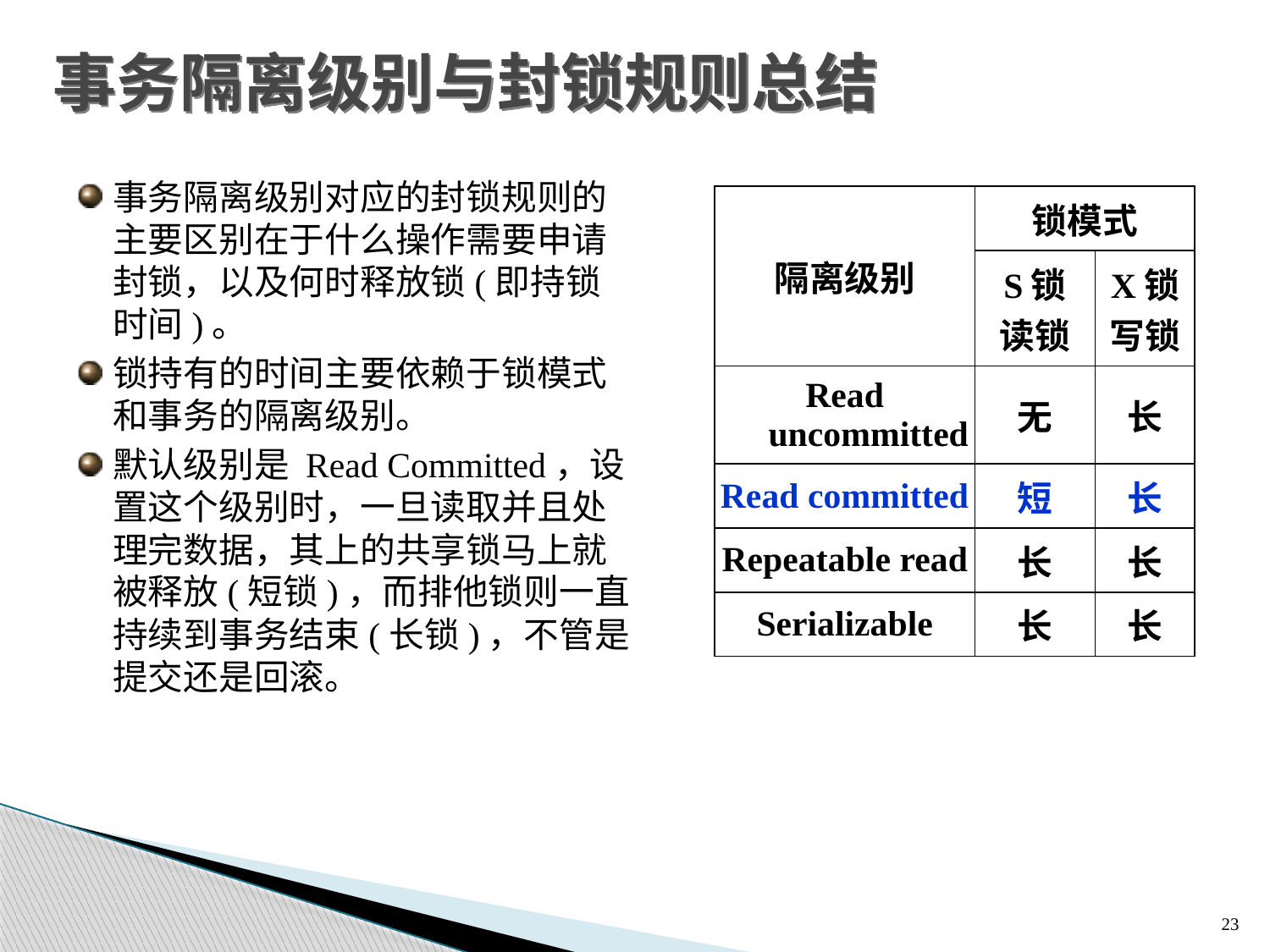

# 事务隔离级别与封锁规则总结
事务隔离级别对应的封锁规则的主要区别在于什么操作需要申请封锁，以及何时释放锁(即持锁时间)。
锁持有的时间主要依赖于锁模式和事务的隔离级别。
默认级别是 Read Committed，设置这个级别时，一旦读取并且处理完数据，其上的共享锁马上就被释放(短锁)，而排他锁则一直持续到事务结束(长锁)，不管是提交还是回滚。
| 隔离级别 | 锁模式 |  |
| --- | --- | --- |
|  | S锁 读锁 | X锁 写锁 |
| Read uncommitted | 无 | 长 |
| Read committed | 短 | 长 |
| Repeatable read | 长 | 长 |
| Serializable | 长 | 长 |
23